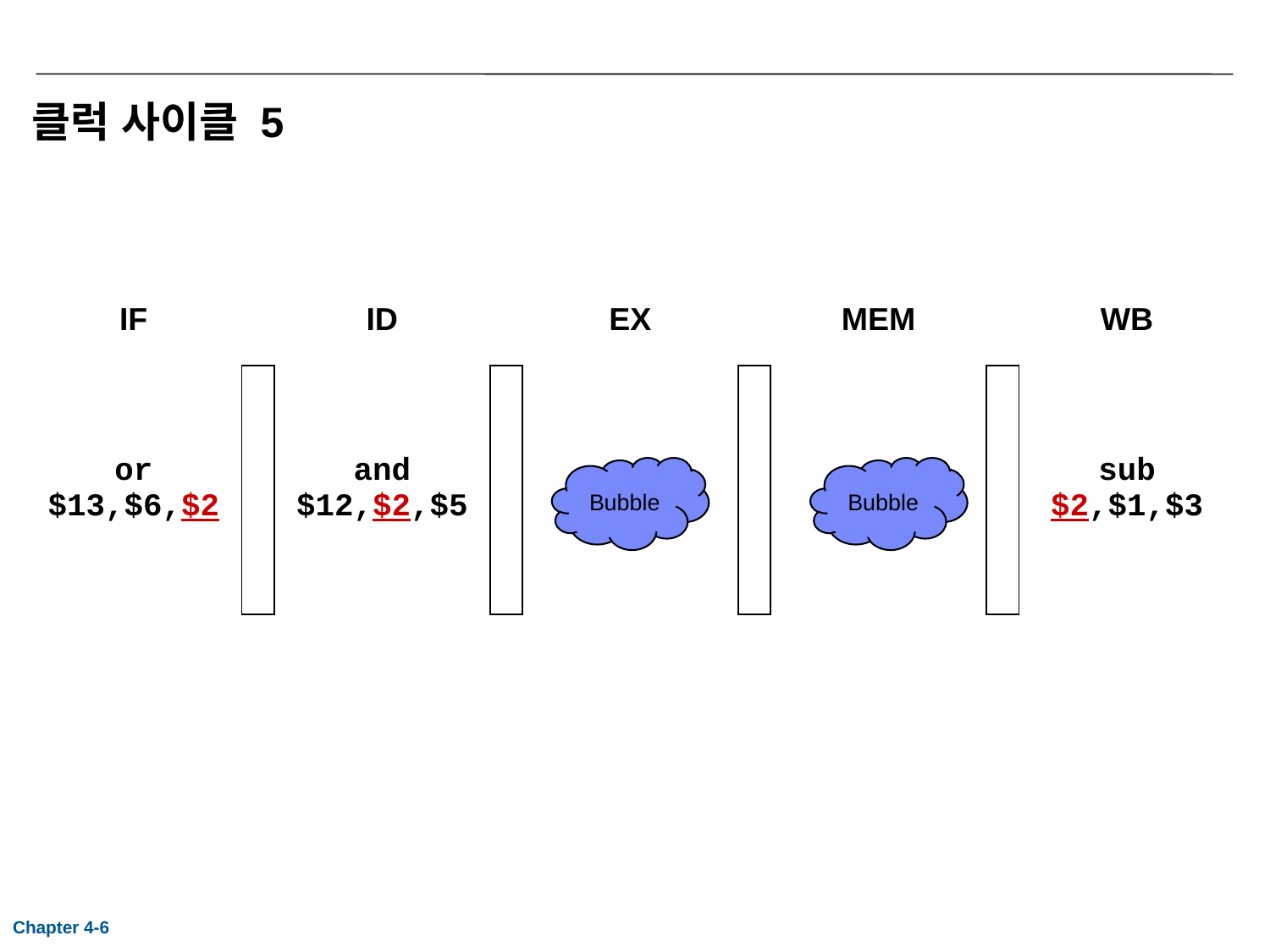

# 클럭 사이클 5
| IF |  | ID |  | EX |  | MEM |  | WB |
| --- | --- | --- | --- | --- | --- | --- | --- | --- |
| or $13,$6,$2 |  | and $12,$2,$5 |  |  |  |  |  | sub $2,$1,$3 |
Bubble
Bubble
Chapter 4-6